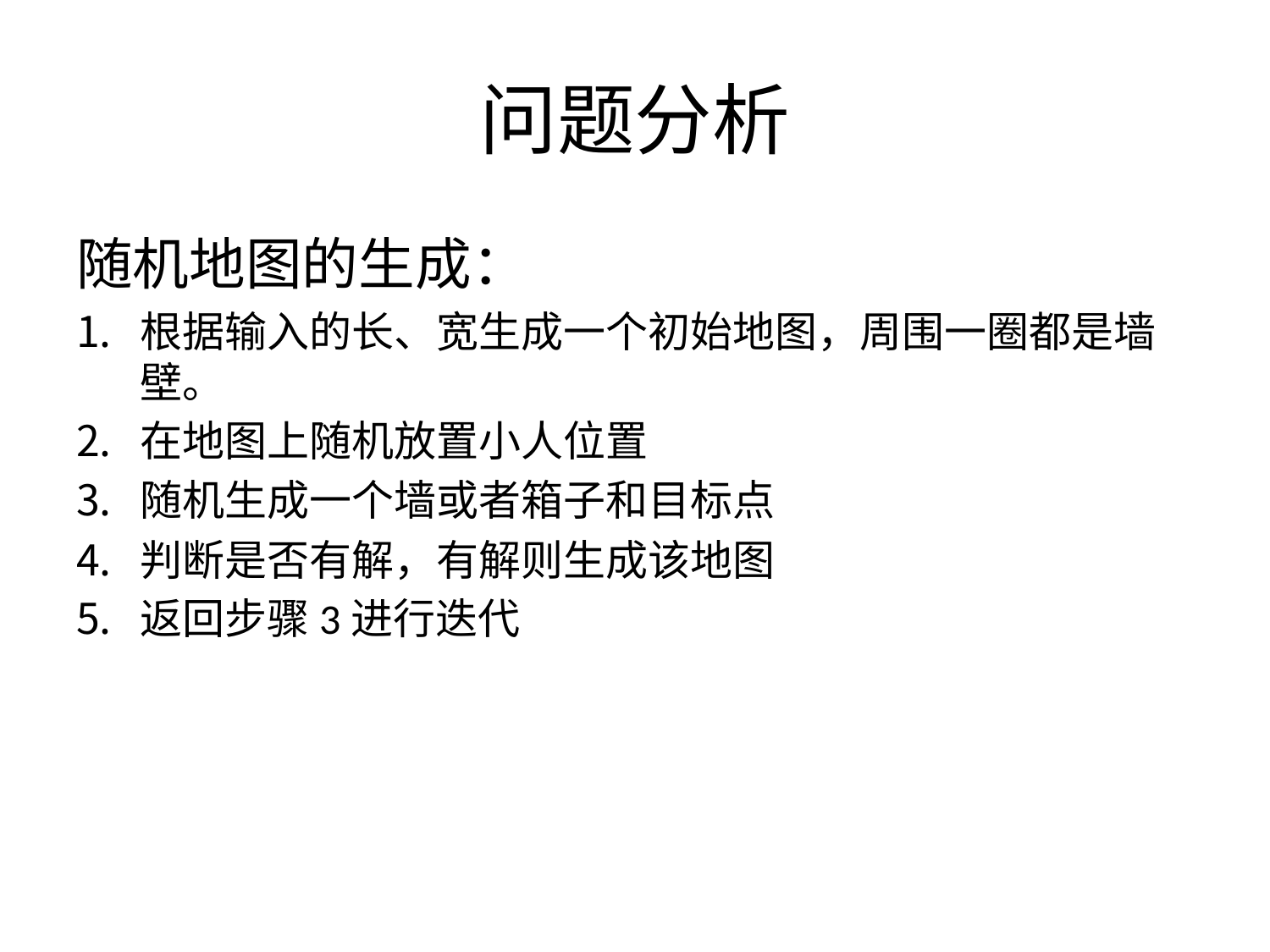

# 问题分析
随机地图的生成：
根据输入的长、宽生成一个初始地图，周围一圈都是墙壁。
在地图上随机放置小人位置
随机生成一个墙或者箱子和目标点
判断是否有解，有解则生成该地图
返回步骤3进行迭代